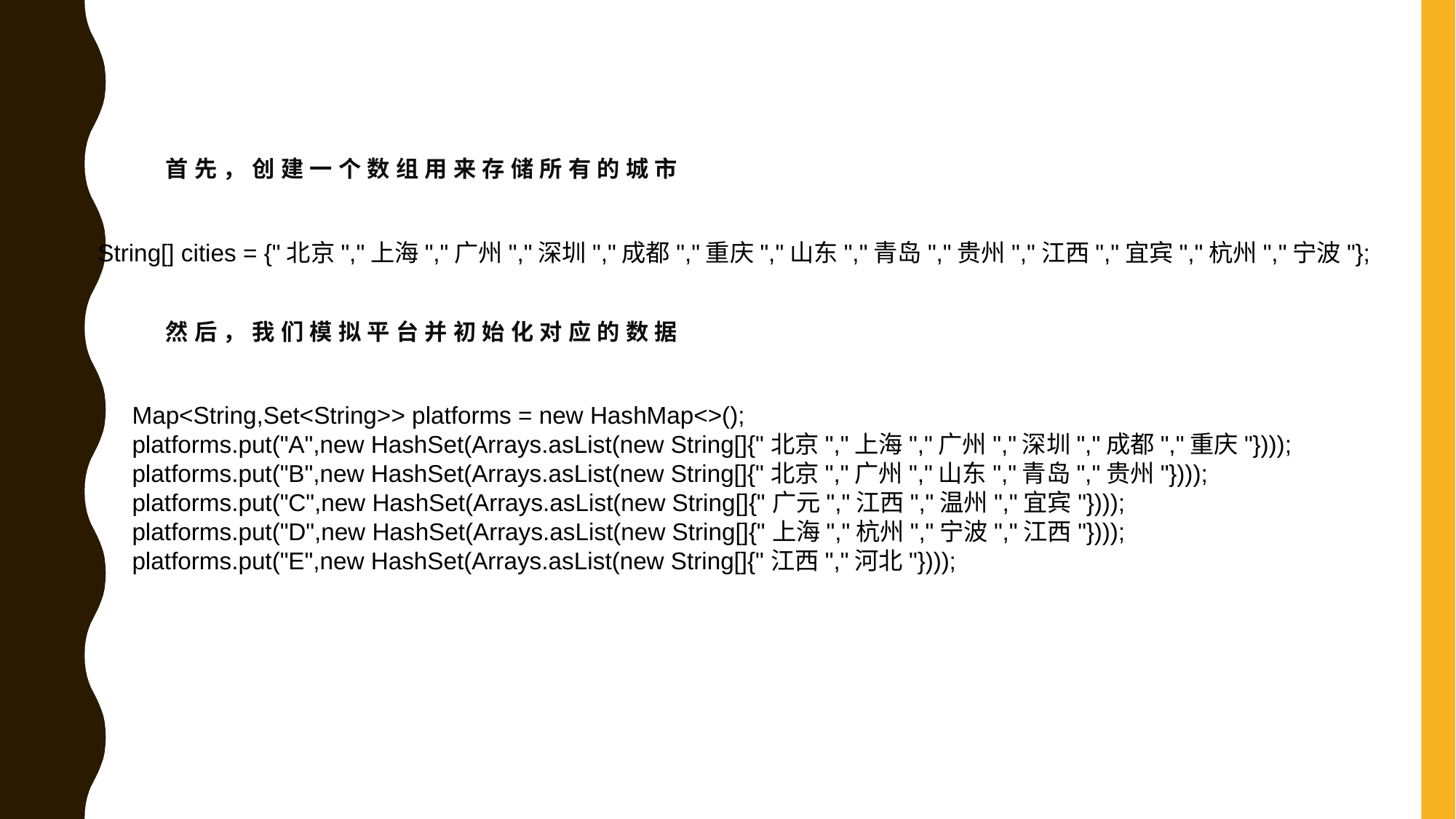

首先，创建一个数组用来存储所有的城市
String[] cities = {"北京","上海","广州","深圳","成都","重庆","山东","青岛","贵州","江西","宜宾","杭州","宁波"};
然后，我们模拟平台并初始化对应的数据

Map<String,Set<String>> platforms = new HashMap<>();
platforms.put("A",new HashSet(Arrays.asList(new String[]{"北京","上海","广州","深圳","成都","重庆"})));
platforms.put("B",new HashSet(Arrays.asList(new String[]{"北京","广州","山东","青岛","贵州"})));
platforms.put("C",new HashSet(Arrays.asList(new String[]{"广元","江西","温州","宜宾"})));
platforms.put("D",new HashSet(Arrays.asList(new String[]{"上海","杭州","宁波","江西"})));
platforms.put("E",new HashSet(Arrays.asList(new String[]{"江西","河北"})));